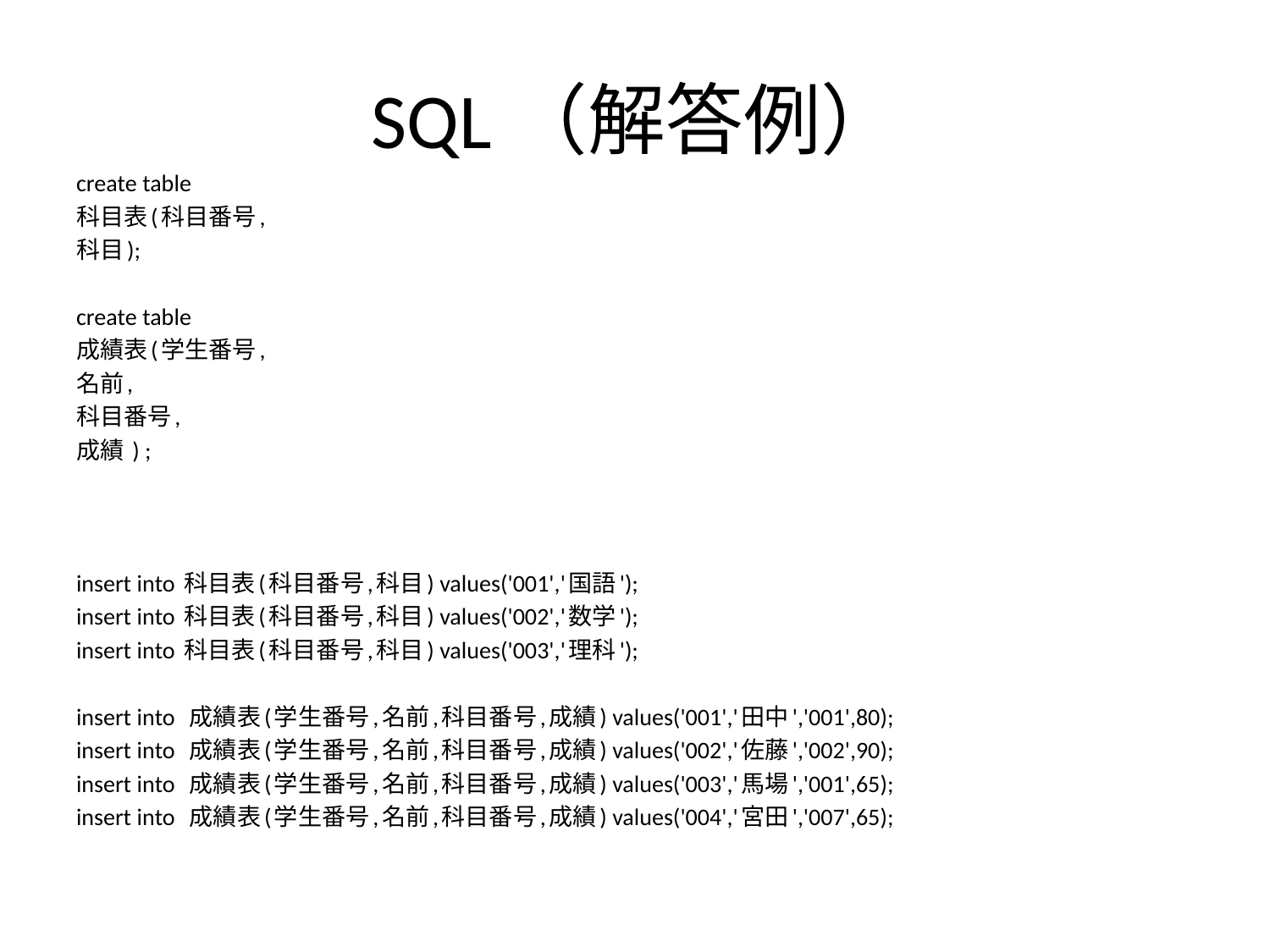

# SQL（解答例）
create table
科目表(科目番号,
科目);

create table
成績表(学生番号,
名前,
科目番号,
成績 ) ;

insert into 科目表(科目番号,科目) values('001','国語');
insert into 科目表(科目番号,科目) values('002','数学');
insert into 科目表(科目番号,科目) values('003','理科');

insert into  成績表(学生番号,名前,科目番号,成績) values('001','田中','001',80);
insert into  成績表(学生番号,名前,科目番号,成績) values('002','佐藤','002',90);
insert into  成績表(学生番号,名前,科目番号,成績) values('003','馬場','001',65);
insert into  成績表(学生番号,名前,科目番号,成績) values('004','宮田','007',65);